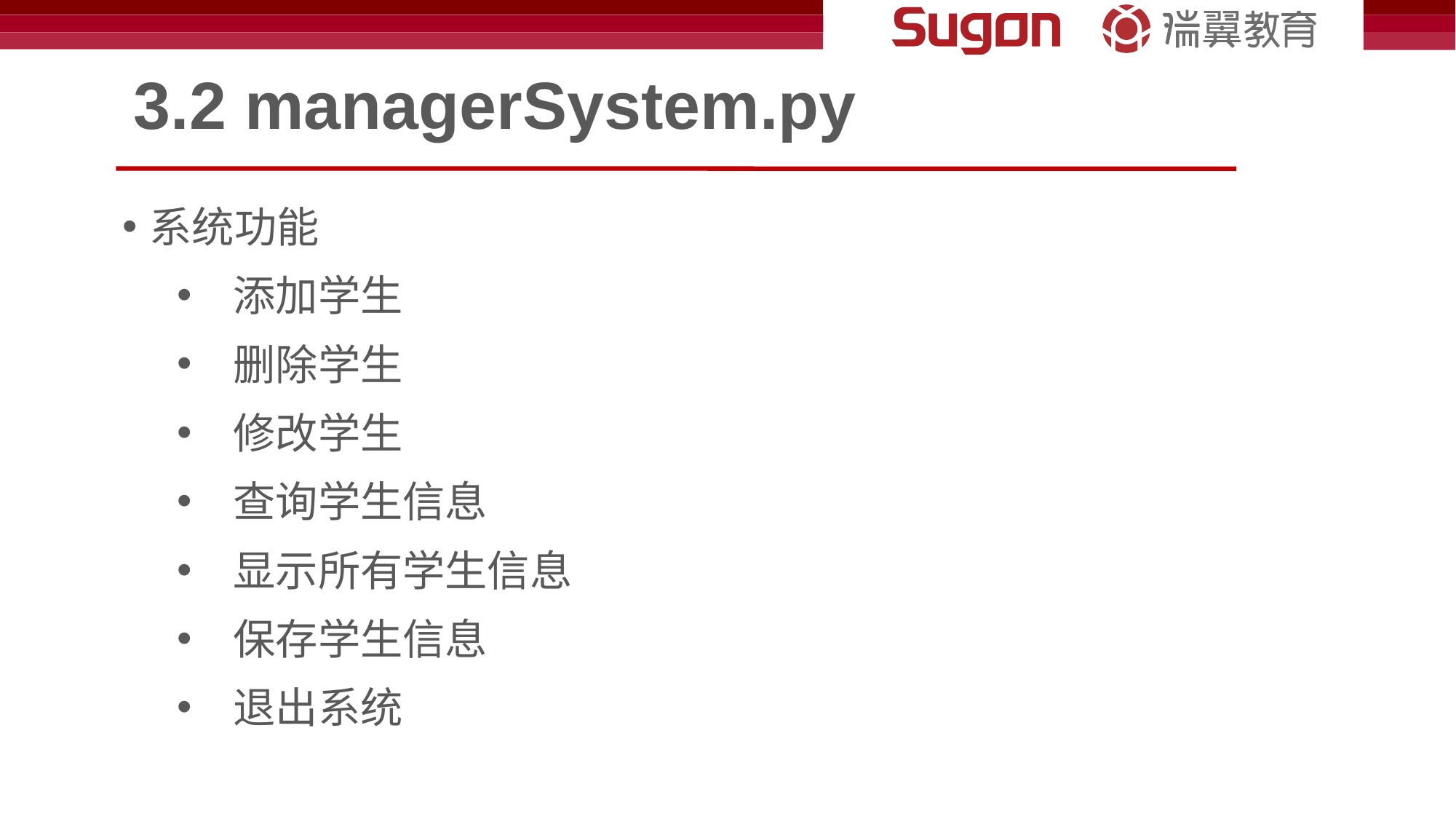

# 3.2 managerSystem.py
系统功能
  添加学生
  删除学生
  修改学生
  查询学生信息
  显示所有学生信息
  保存学生信息
  退出系统